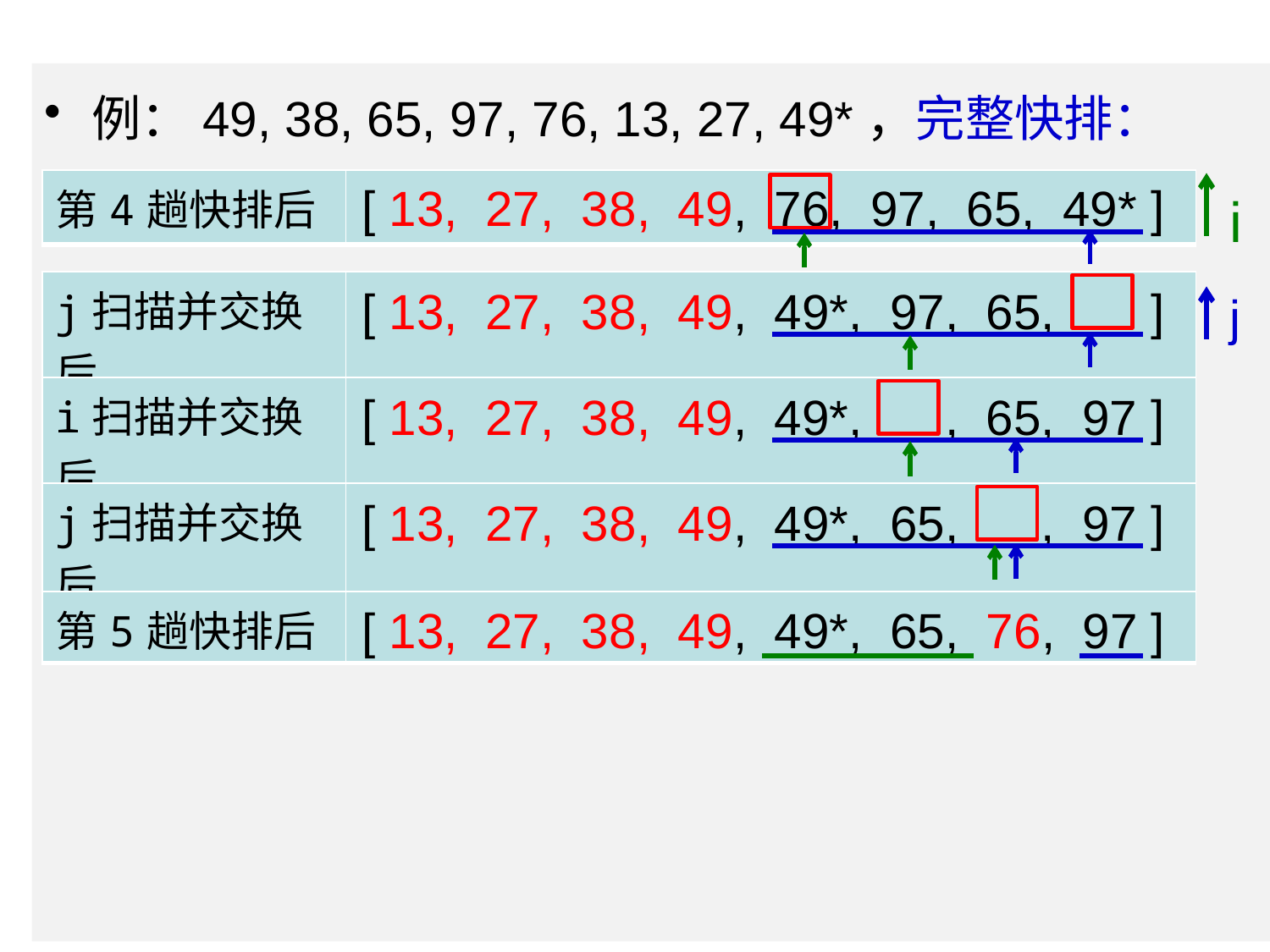

例：49, 38, 65, 97, 76, 13, 27, 49*，完整快排：

i
| 第4趟快排后 |  |
| --- | --- |
[ 13,  27,  38,  49,  76,  97,  65,  49* ]

j
| j扫描并交换后 |  |
| --- | --- |
[ 13,  27,  38,  49,  49*,  97,  65,       ]

| i扫描并交换后 |  |
| --- | --- |
[ 13,  27,  38,  49,  49*,      ,  65,  97 ]

| j扫描并交换后 |  |
| --- | --- |
[ 13,  27,  38,  49,  49*,  65,      ,  97 ]

| 第5趟快排后 |  |
| --- | --- |
[ 13,  27,  38,  49,  49*,  65,  76,  97 ]